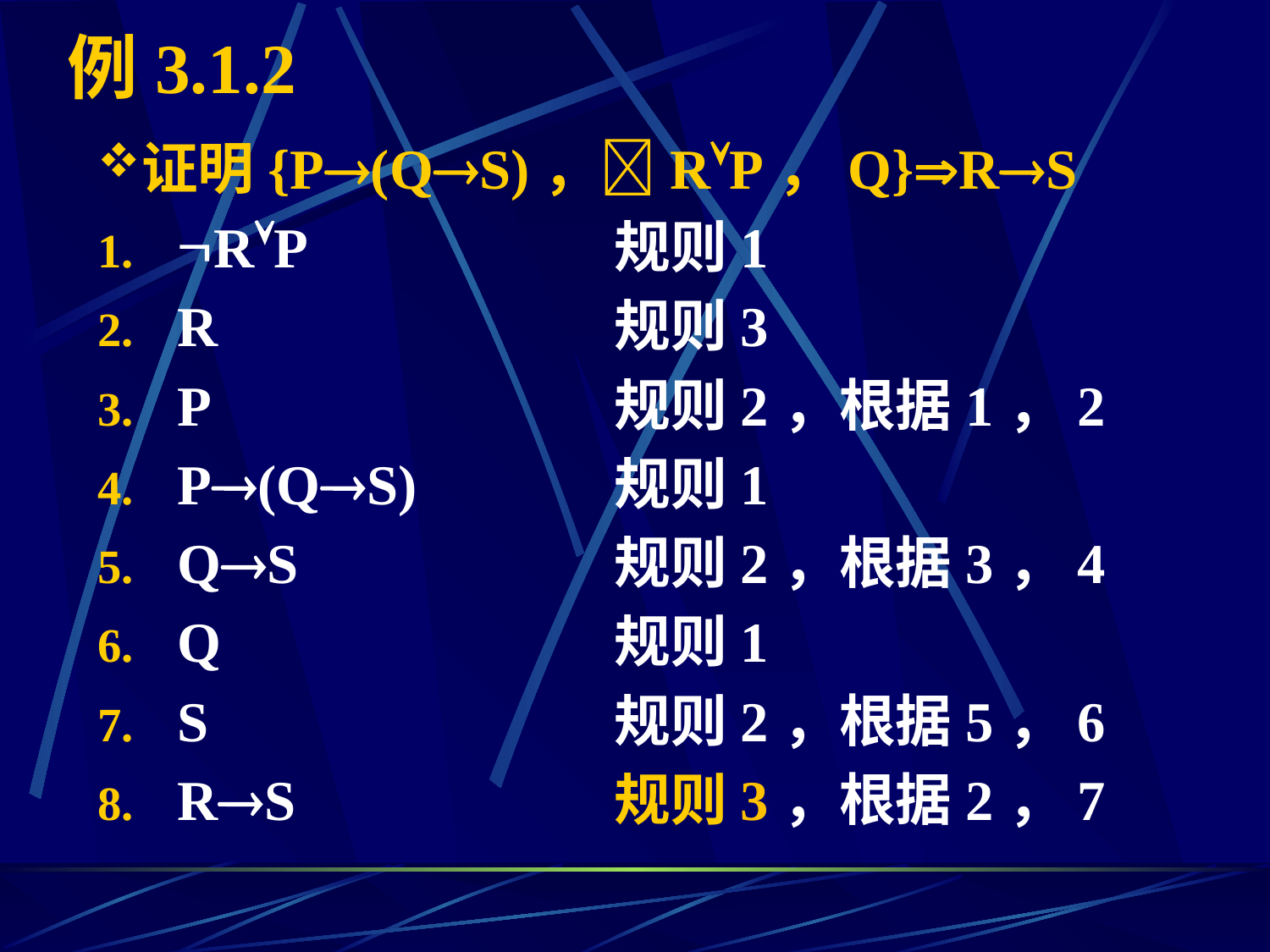

# 例3.1.2
证明{P→(Q→S)，¬R∨P，Q}⇒R→S
 	¬R∨P             	规则1
 	R                 	规则3
 	P                 	规则2，根据1，2
 	P→(Q→S)         	规则1
 	Q→S              	规则2，根据3，4
 	Q                 	规则1
 	S                 	规则2，根据5，6
 	R→S              	规则3，根据2，7
83